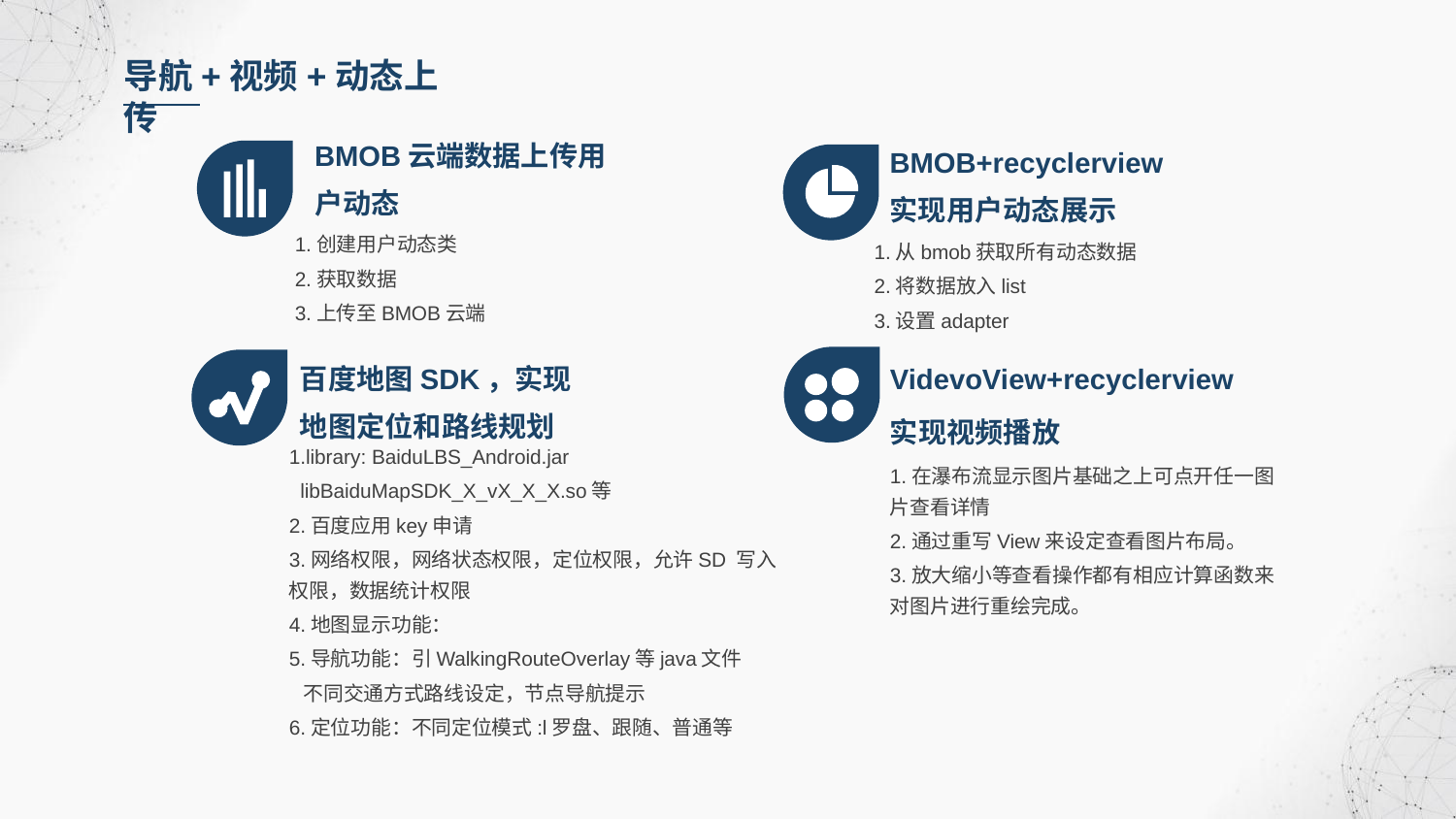

导航+视频+动态上传
BMOB云端数据上传用户动态
BMOB+recyclerview实现用户动态展示

1.创建用户动态类
2.获取数据
3.上传至BMOB云端
1.从bmob获取所有动态数据
2.将数据放入list
3.设置adapter

百度地图SDK，实现地图定位和路线规划

VidevoView+recyclerview
实现视频播放

1.library: BaiduLBS_Android.jar
  libBaiduMapSDK_X_vX_X_X.so等
2.百度应用key申请
3.网络权限，网络状态权限，定位权限，允许SD 写入权限，数据统计权限
4.地图显示功能：
5.导航功能：引WalkingRouteOverlay等java文件
  不同交通方式路线设定，节点导航提示
6.定位功能：不同定位模式:l罗盘、跟随、普通等
1.在瀑布流显示图片基础之上可点开任一图片查看详情
2.通过重写View来设定查看图片布局。
3.放大缩小等查看操作都有相应计算函数来对图片进行重绘完成。